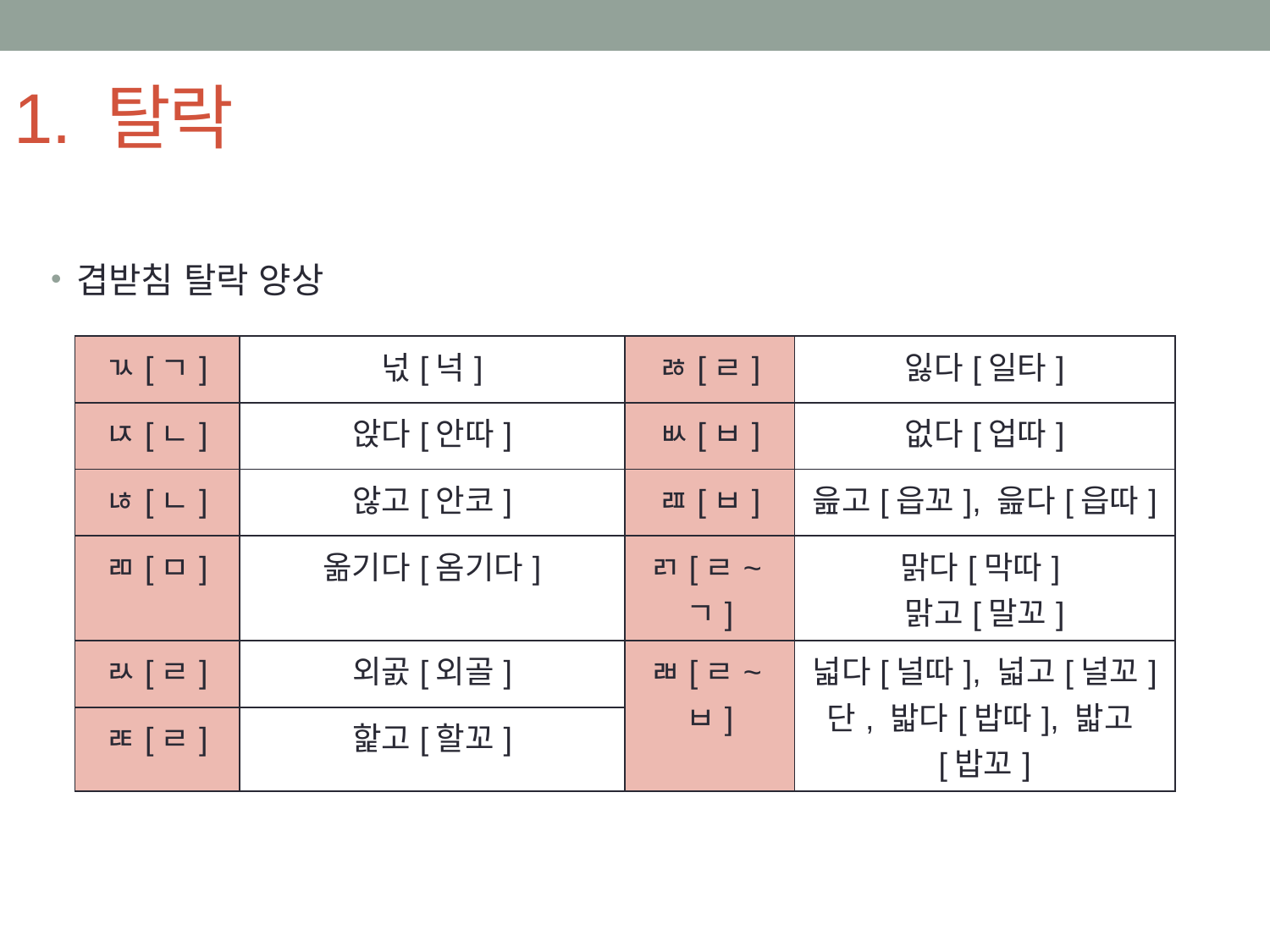

# 1. 탈락

겹받침 탈락 양상
| ㄳ[ㄱ] | 넋[넉] | ㅀ[ㄹ] | 잃다[일타] |
| --- | --- | --- | --- |
| ㄵ[ㄴ] | 앉다[안따] | ㅄ[ㅂ] | 없다[업따] |
| ㄶ[ㄴ] | 않고[안코] | ㄿ[ㅂ] | 읊고[읍꼬], 읊다[읍따] |
| ㄻ[ㅁ] | 옮기다[옴기다] | ㄺ[ㄹ~ㄱ] | 맑다[막따] 맑고[말꼬] |
| ㄽ[ㄹ] | 외곬[외골] | ㄼ[ㄹ~ㅂ] | 넓다[널따], 넓고[널꼬] 단, 밟다[밥따], 밟고[밥꼬] |
| ㄾ[ㄹ] | 핥고[할꼬] |  |  |